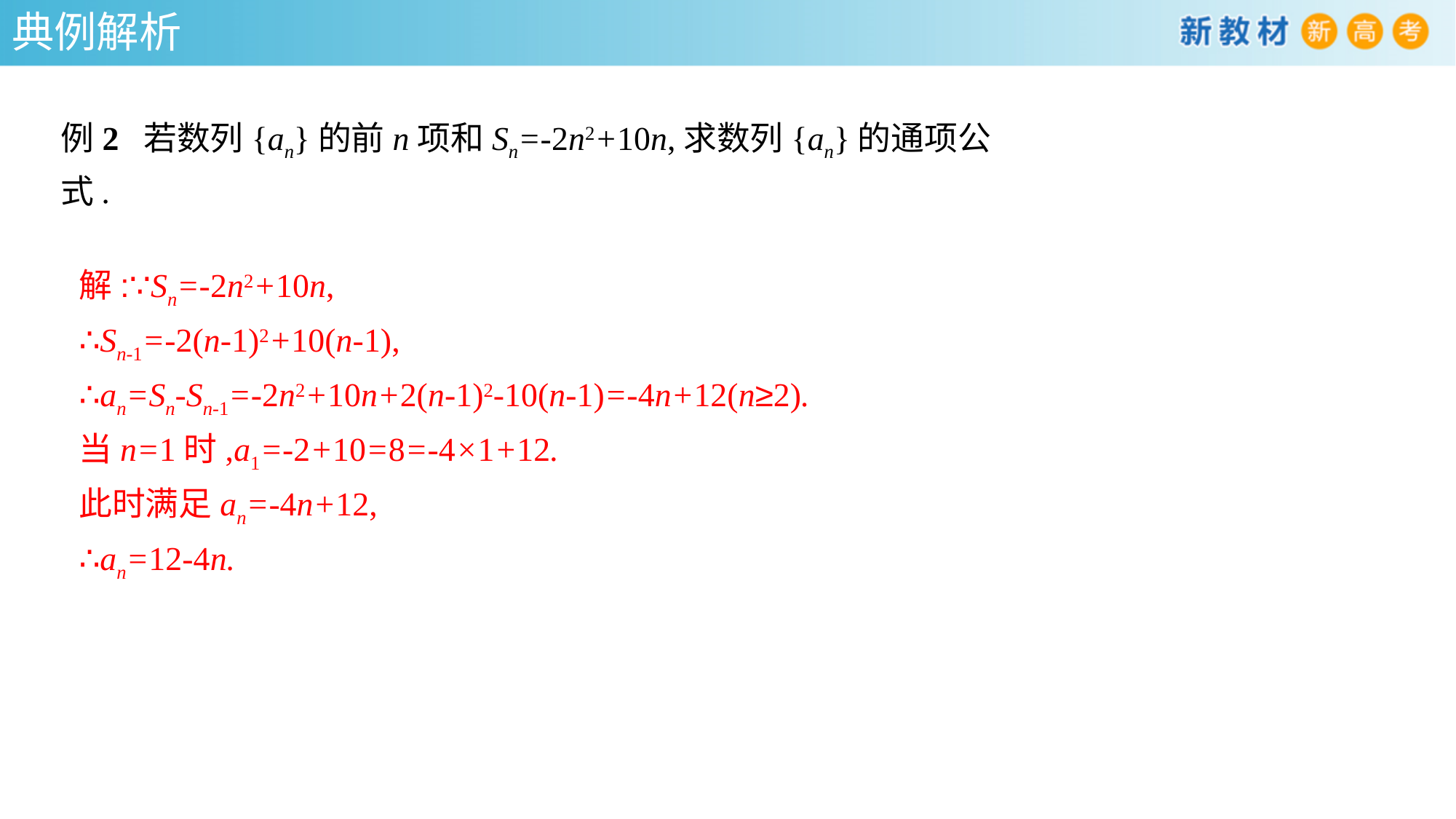

典例解析
例2  若数列{an}的前n项和Sn=-2n2+10n,求数列{an}的通项公式.
解:∵Sn=-2n2+10n,
∴Sn-1=-2(n-1)2+10(n-1),
∴an=Sn-Sn-1=-2n2+10n+2(n-1)2-10(n-1)=-4n+12(n≥2).
当n=1时,a1=-2+10=8=-4×1+12.
此时满足an=-4n+12,
∴an=12-4n.